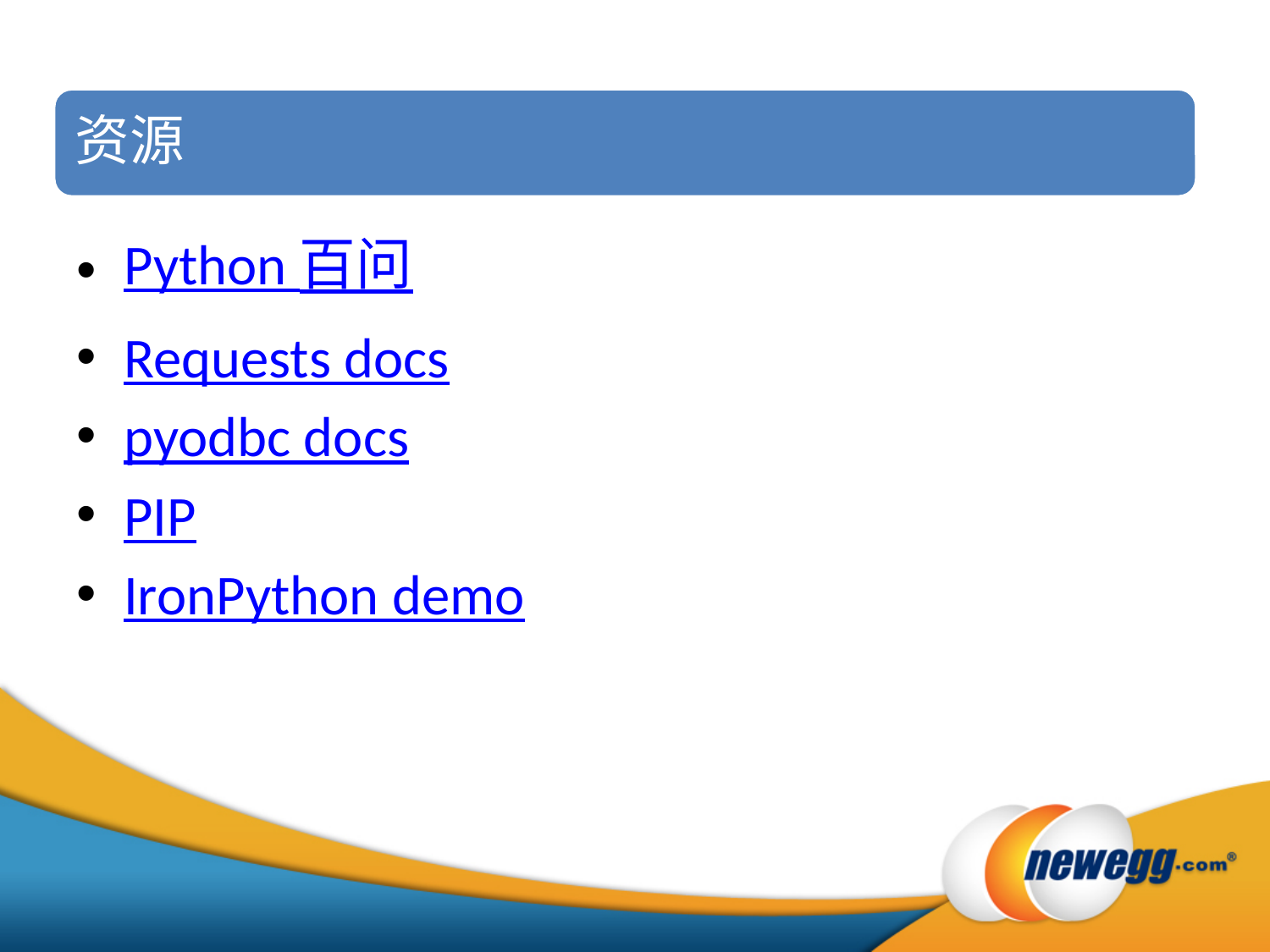

资源
Python 百问
Requests docs
pyodbc docs
PIP
IronPython demo